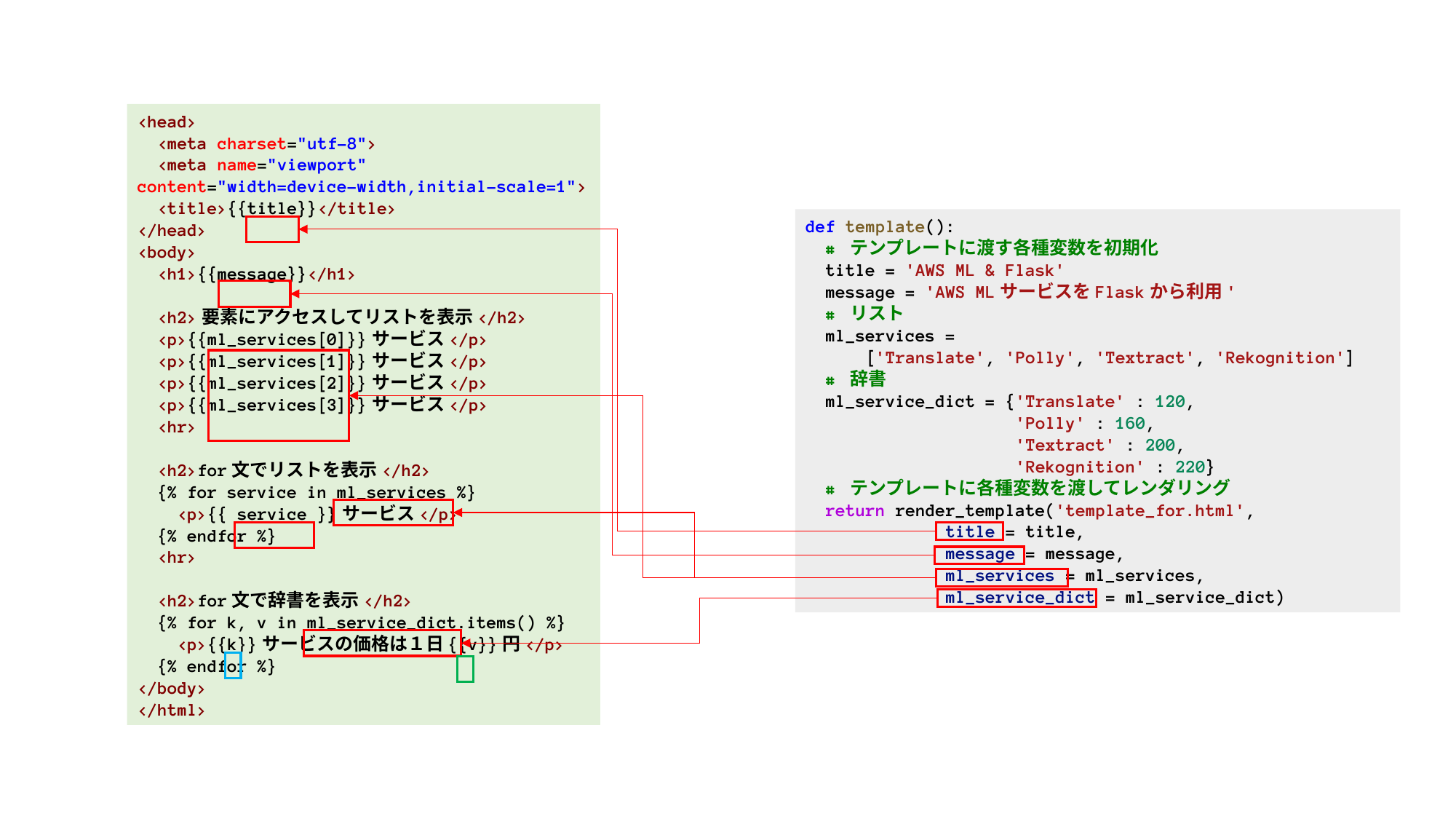

<head>
  <meta charset="utf-8">
  <meta name="viewport" content="width=device-width,initial-scale=1">
  <title>{{title}}</title>
</head>
<body>
  <h1>{{message}}</h1>
  <h2>要素にアクセスしてリストを表示</h2>
  <p>{{ml_services[0]}}サービス</p>
  <p>{{ml_services[1]}}サービス</p>
  <p>{{ml_services[2]}}サービス</p>
  <p>{{ml_services[3]}}サービス</p>
  <hr>
  <h2>for文でリストを表示</h2>
  {% for service in ml_services %}
    <p>{{ service }}サービス</p>
  {% endfor %}
  <hr>

  <h2>for文で辞書を表示</h2>
  {% for k, v in ml_service_dict.items() %}
    <p>{{k}}サービスの価格は１日{{v}}円</p>
  {% endfor %}
</body>
</html>
def template():
  # テンプレートに渡す各種変数を初期化
  title = 'AWS ML & Flask'
  message = 'AWS MLサービスをFlaskから利用'
  # リスト
  ml_services =
      ['Translate', 'Polly', 'Textract', 'Rekognition']
  # 辞書
  ml_service_dict = {'Translate' : 120,
                     'Polly' : 160,
                     'Textract' : 200,
                     'Rekognition' : 220}
  # テンプレートに各種変数を渡してレンダリング
  return render_template('template_for.html',
              title = title,
              message = message,
              ml_services = ml_services,
              ml_service_dict = ml_service_dict)